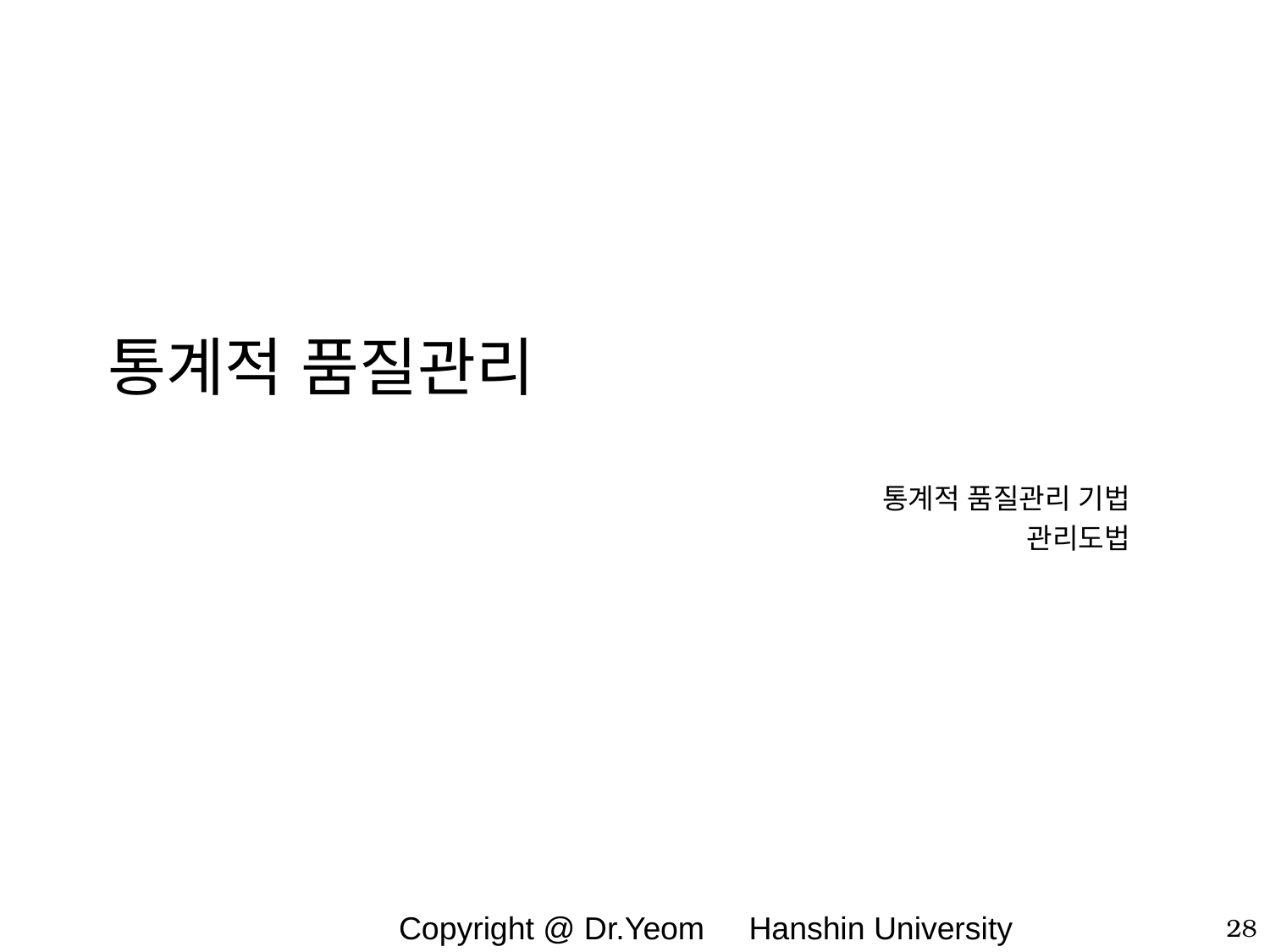

# 통계적 품질관리
통계적 품질관리 기법
관리도법
28